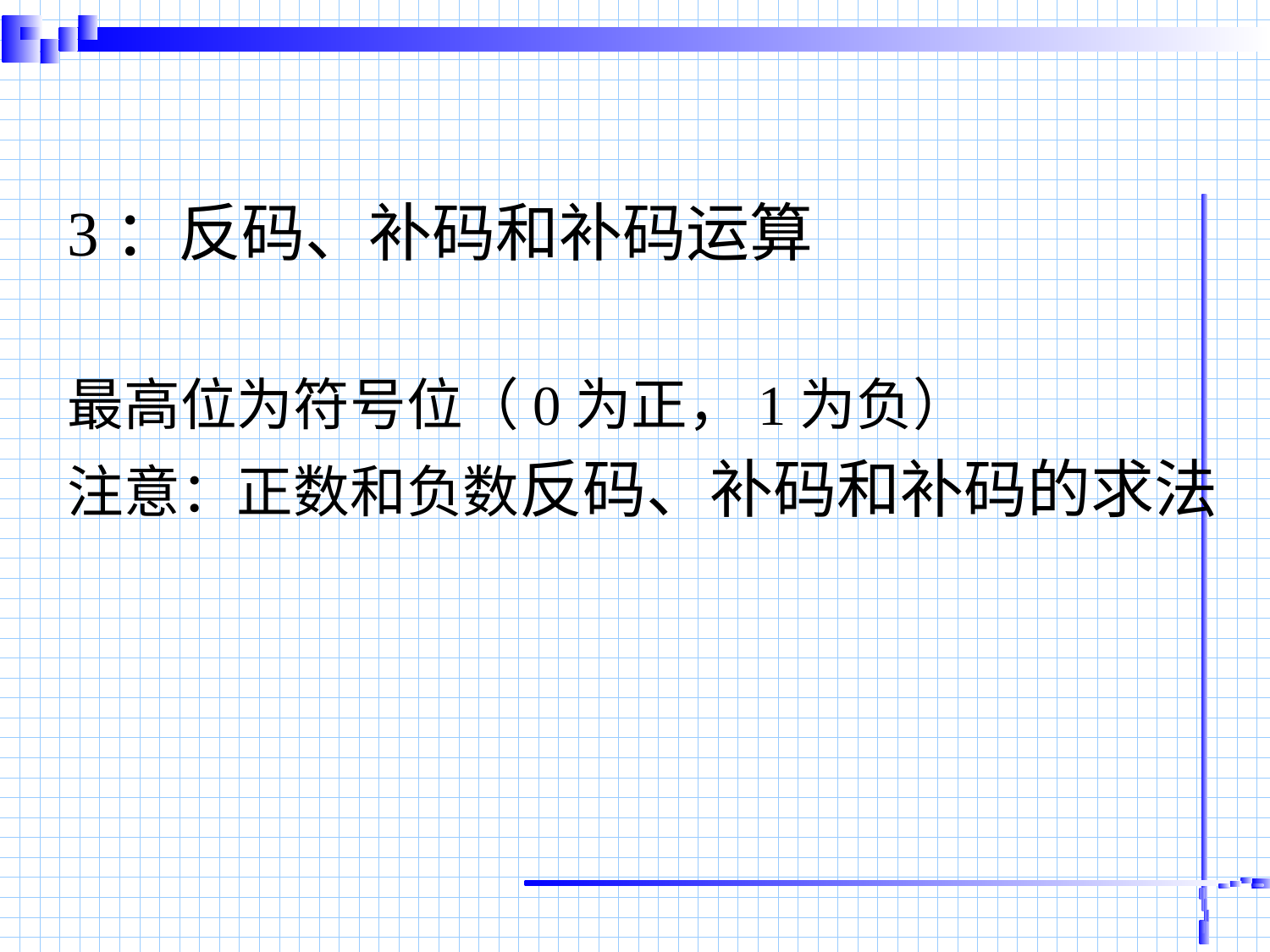

3：反码、补码和补码运算

最高位为符号位（0为正，1为负）
注意：正数和负数反码、补码和补码的求法